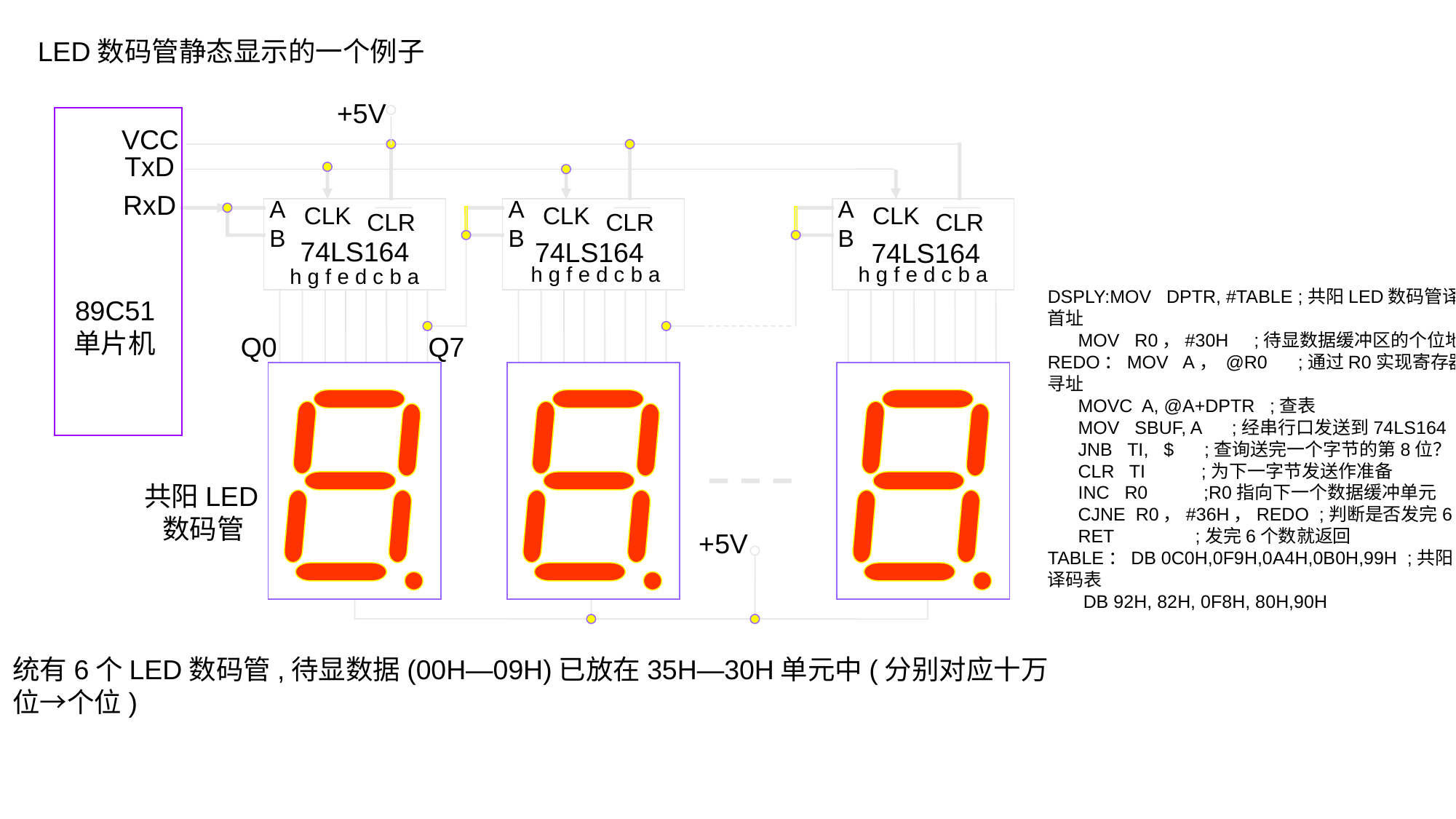

LED数码管静态显示的一个例子
+5V

VCC

TxD

RxD
AB
AB
AB
CLK
CLK
CLK

CLR
CLR
CLR

74LS164
74LS164
74LS164

h g f e d c b a
h g f e d c b a
h g f e d c b a
DSPLY:MOV   DPTR, #TABLE ;共阳LED数码管译码表首址
      MOV   R0，#30H     ;待显数据缓冲区的个位地址
REDO：MOV   A， @R0      ;通过R0实现寄存器间接寻址
      MOVC  A, @A+DPTR   ;查表
      MOV   SBUF, A      ;经串行口发送到74LS164
      JNB   TI,   $      ;查询送完一个字节的第8位？
      CLR   TI           ;为下一字节发送作准备
      INC   R0           ;R0指向下一个数据缓冲单元
      CJNE  R0，#36H，REDO  ;判断是否发完6个数？
      RET                ;发完6个数就返回
TABLE：DB 0C0H,0F9H,0A4H,0B0H,99H  ;共阳LED译码表
       DB 92H, 82H, 0F8H, 80H,90H
 89C51单片机

Q0
Q7

共阳LED数码管

+5V

统有6个LED数码管,待显数据(00H—09H)已放在35H—30H单元中(分别对应十万位→个位)